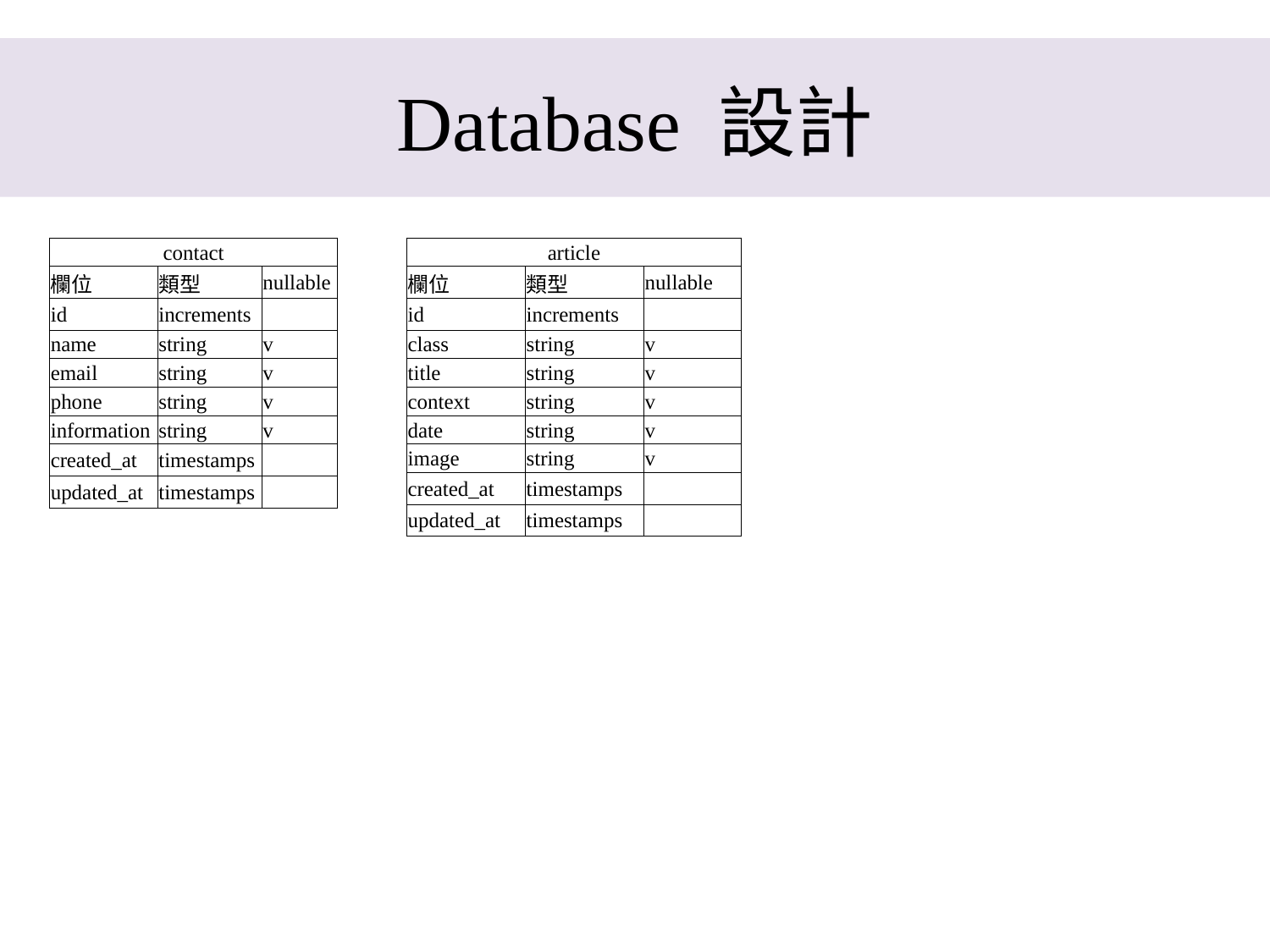

Database 設計
| contact |  |  |
| --- | --- | --- |
| 欄位 | 類型 | nullable |
| id | increments |  |
| name | string | v |
| email | string | v |
| phone | string | v |
| information | string | v |
| created\_at | timestamps |  |
| updated\_at | timestamps |  |
| article |  |  |
| --- | --- | --- |
| 欄位 | 類型 | nullable |
| id | increments |  |
| class | string | v |
| title | string | v |
| context | string | v |
| date | string | v |
| image | string | v |
| created\_at | timestamps |  |
| updated\_at | timestamps |  |